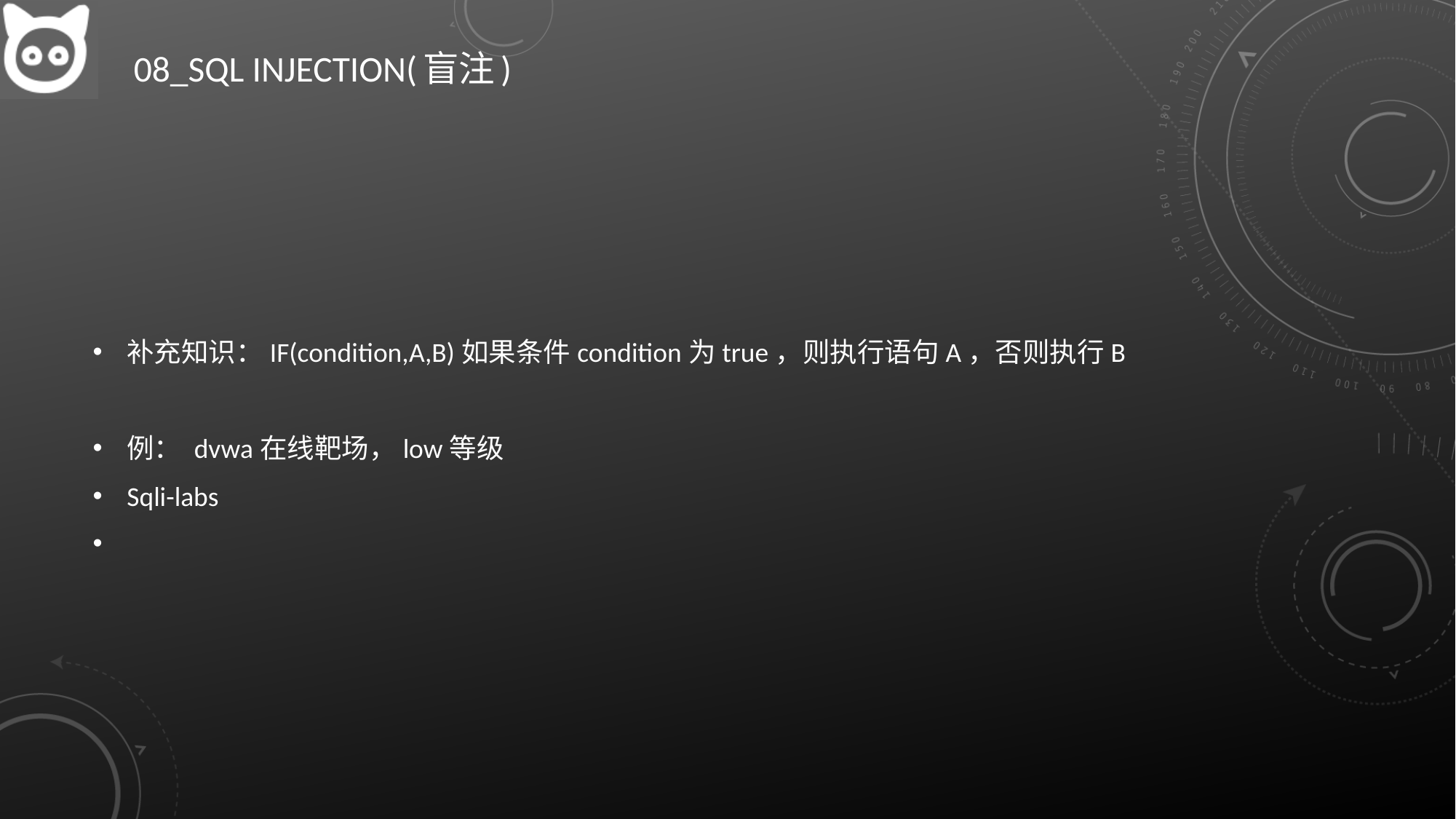

# 08_SQL Injection(盲注)
补充知识：IF(condition,A,B)如果条件condition为true，则执行语句A，否则执行B

例： dvwa在线靶场，low等级
Sqli-labs